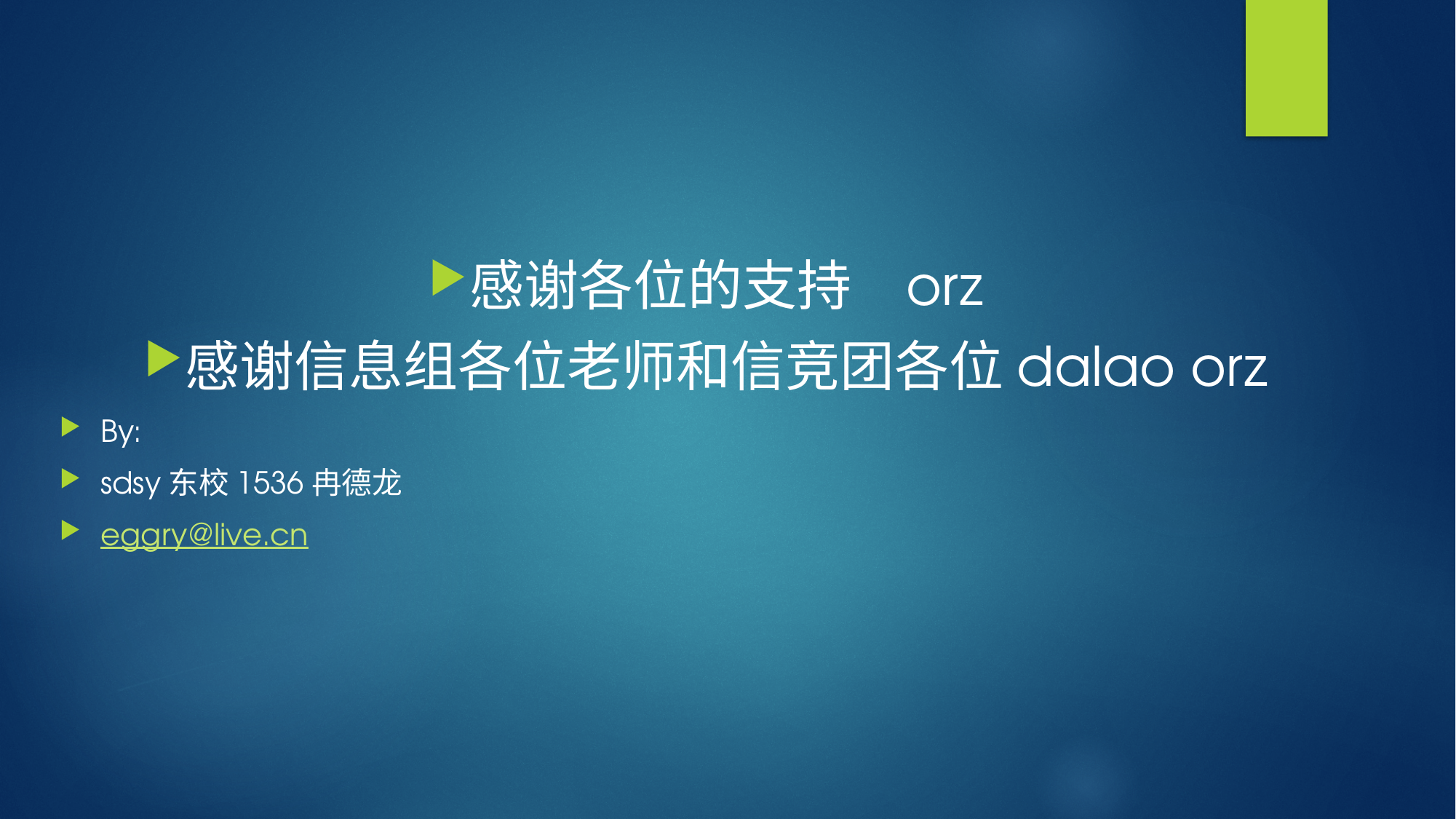

#
感谢各位的支持	orz
感谢信息组各位老师和信竞团各位dalao orz
By:
sdsy东校1536冉德龙
eggry@live.cn